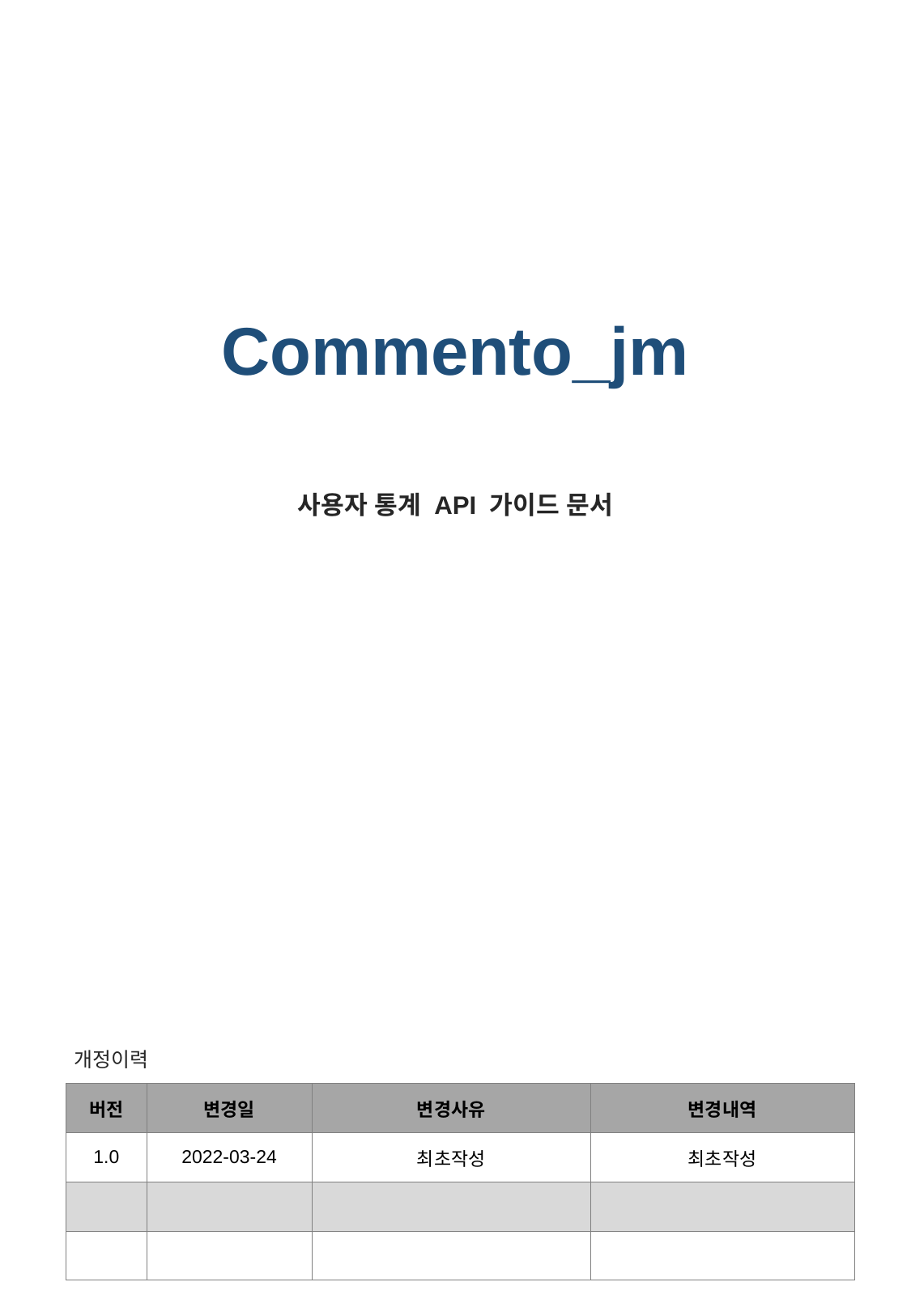

Commento_jm
사용자 통계 API 가이드 문서
개정이력
| 버전 | 변경일 | 변경사유 | 변경내역 |
| --- | --- | --- | --- |
| 1.0 | 2022-03-24 | 최초작성 | 최초작성 |
|  |  |  |  |
|  |  |  |  |